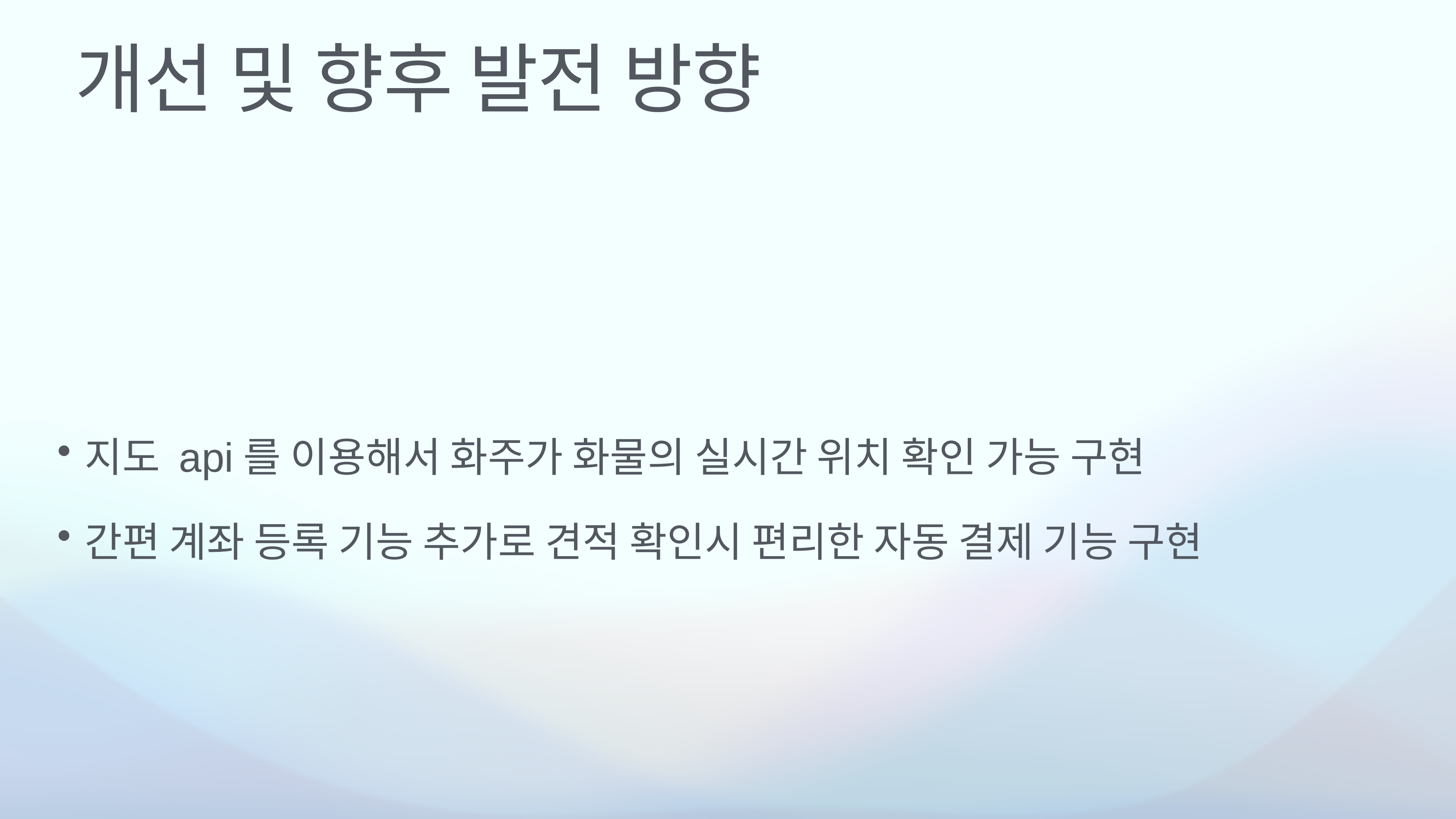

# 개선 및 향후 발전 방향
지도 api를 이용해서 화주가 화물의 실시간 위치 확인 가능 구현
간편 계좌 등록 기능 추가로 견적 확인시 편리한 자동 결제 기능 구현